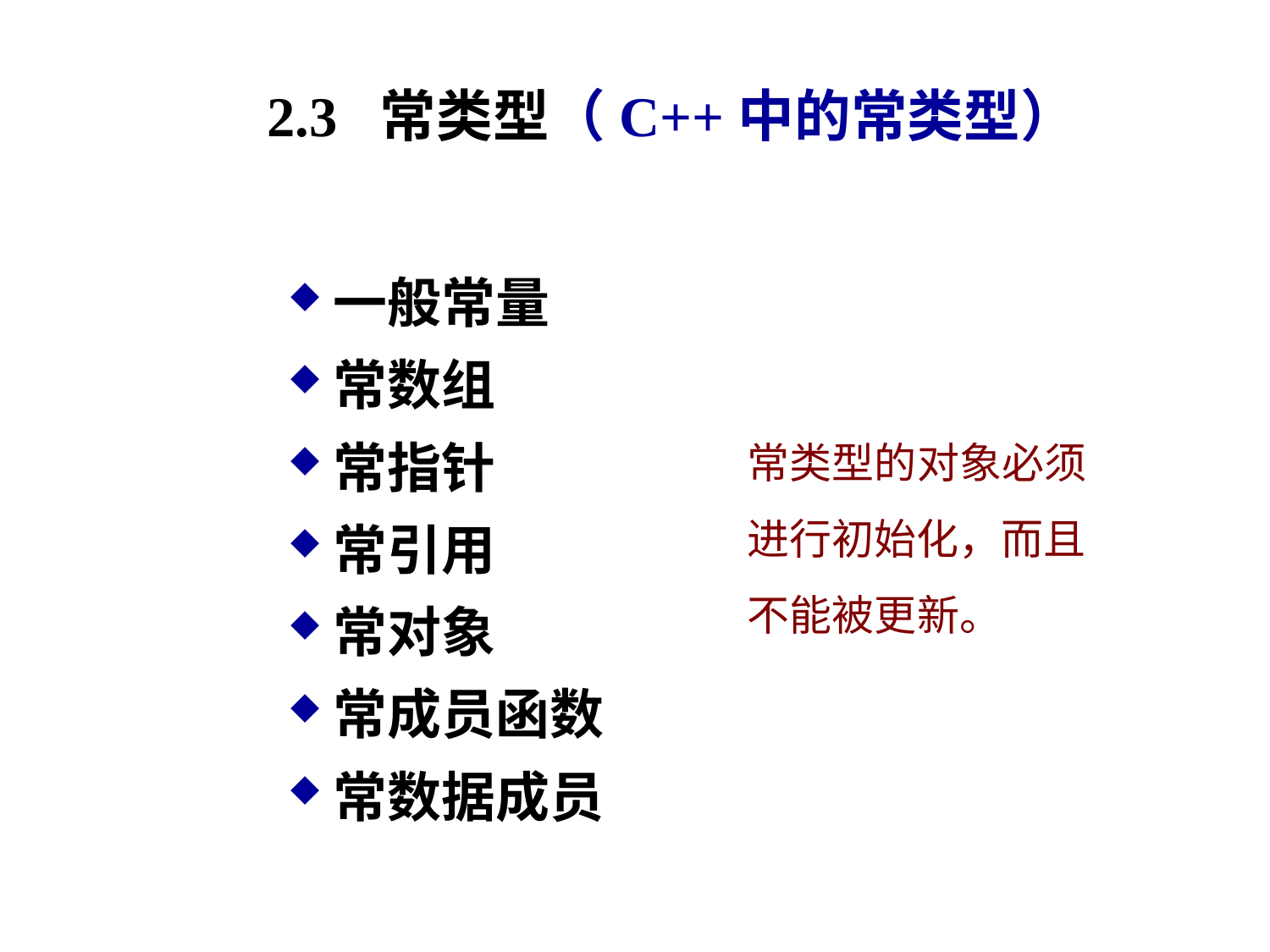

# 2.3  常类型（C++中的常类型）
一般常量
常数组
常指针
常引用
常对象
常成员函数
常数据成员
常类型的对象必须进行初始化，而且不能被更新。